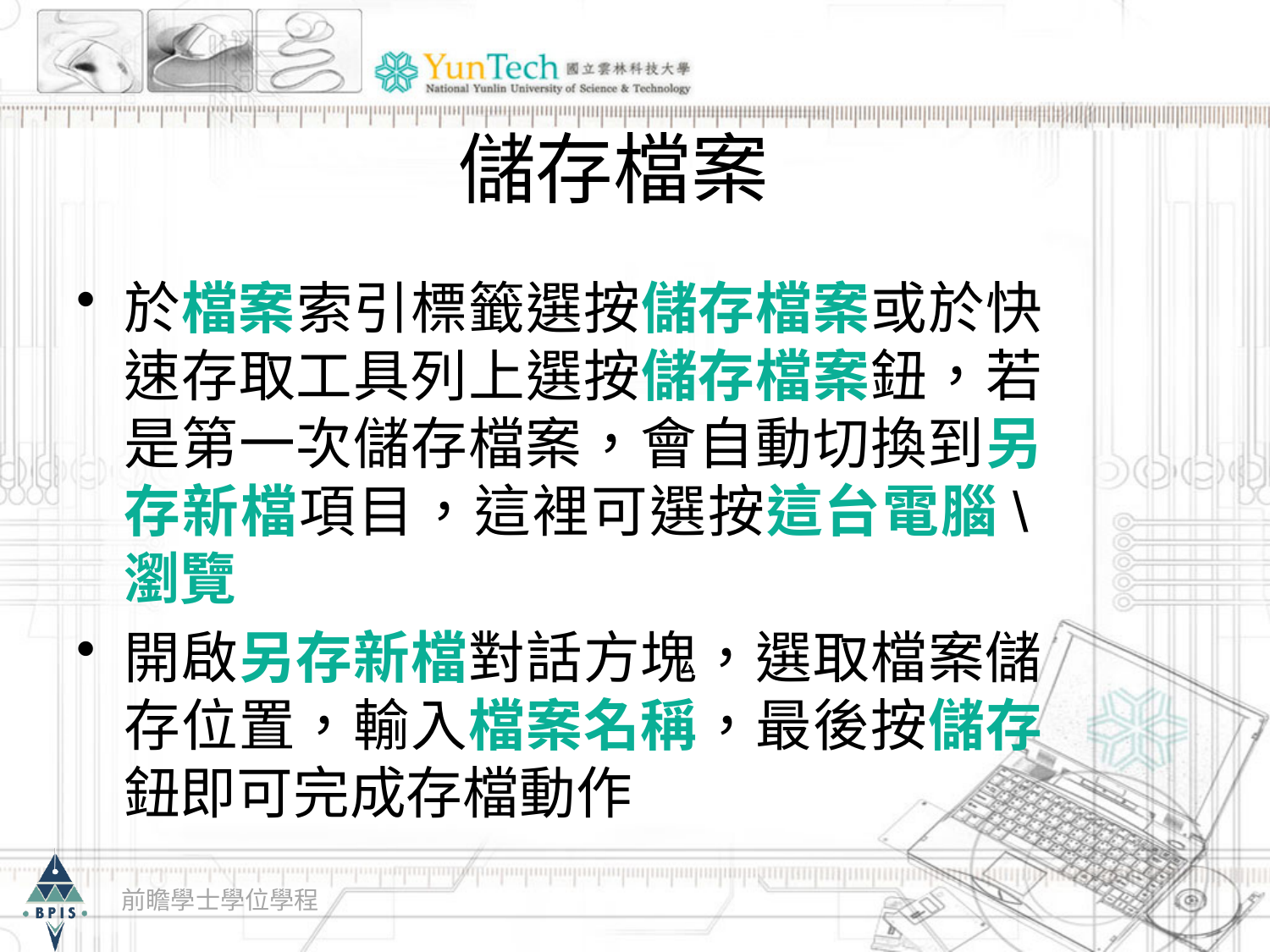

# 儲存檔案
於檔案索引標籤選按儲存檔案或於快速存取工具列上選按儲存檔案鈕，若是第一次儲存檔案，會自動切換到另存新檔項目，這裡可選按這台電腦\瀏覽
開啟另存新檔對話方塊，選取檔案儲存位置，輸入檔案名稱，最後按儲存 鈕即可完成存檔動作